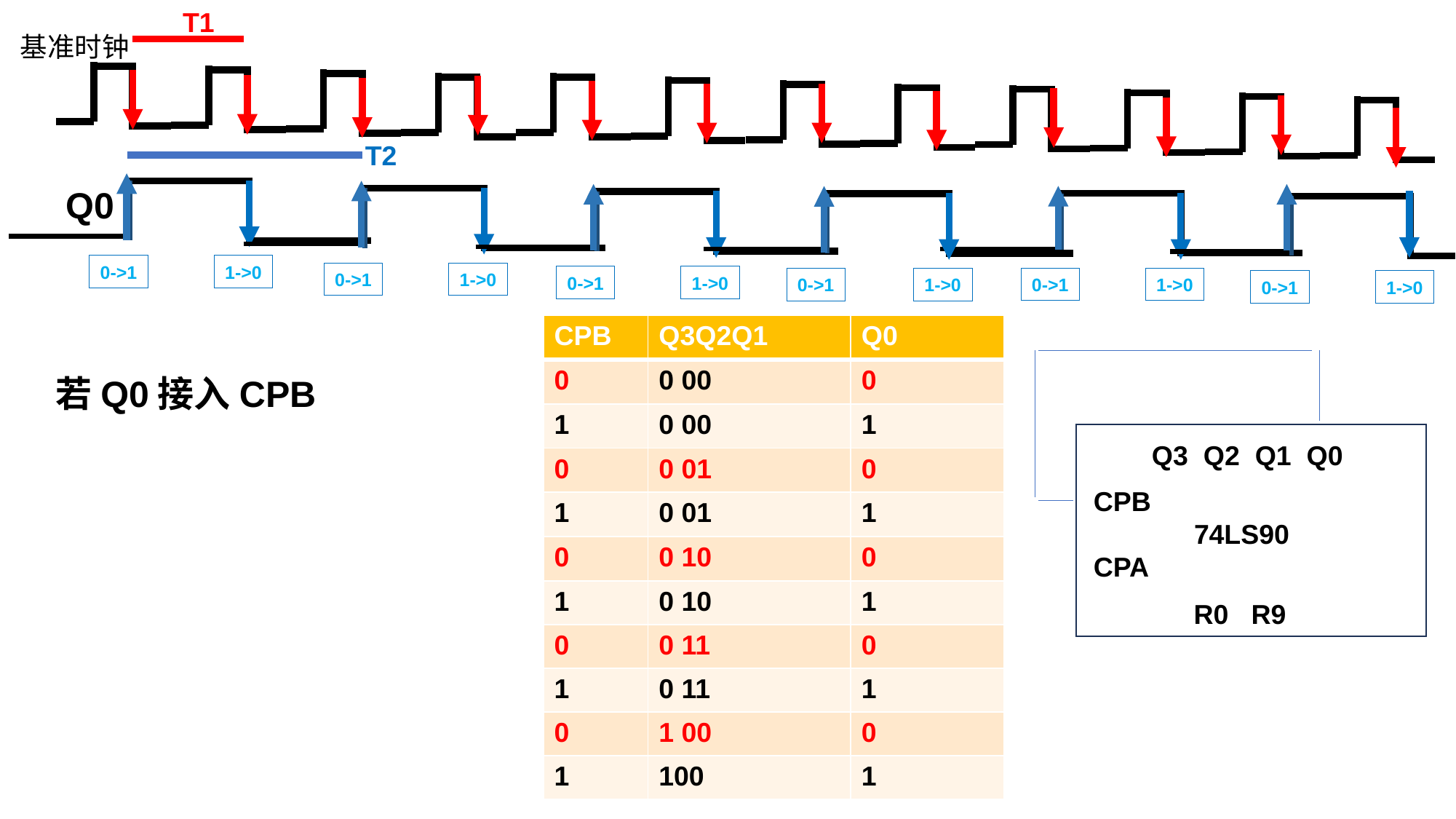

T1
T2
Q0
0->1
1->0
0->1
1->0
0->1
1->0
0->1
1->0
0->1
1->0
0->1
1->0
基准时钟
| CPB | Q3Q2Q1 | Q0 |
| --- | --- | --- |
| 0 | 0 00 | 0 |
| 1 | 0 00 | 1 |
| 0 | 0 01 | 0 |
| 1 | 0 01 | 1 |
| 0 | 0 10 | 0 |
| 1 | 0 10 | 1 |
| 0 | 0 11 | 0 |
| 1 | 0 11 | 1 |
| 0 | 1 00 | 0 |
| 1 | 100 | 1 |
若Q0接入CPB

Q3  Q2  Q1  Q0
CPB

CPA
74LS90
R0   R9